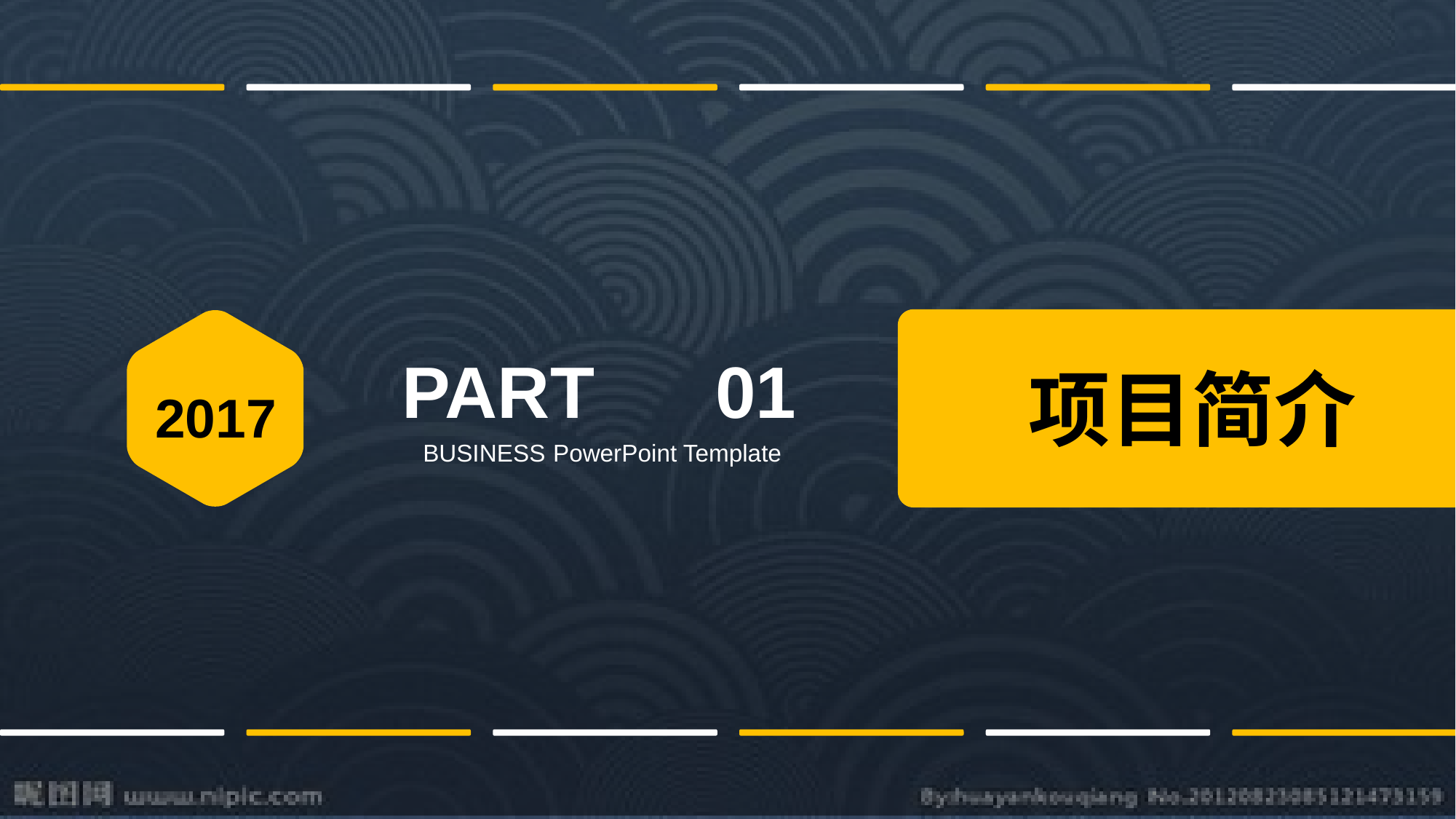

PART      01
项目简介
2017
                    BUSINESS PowerPoint Template